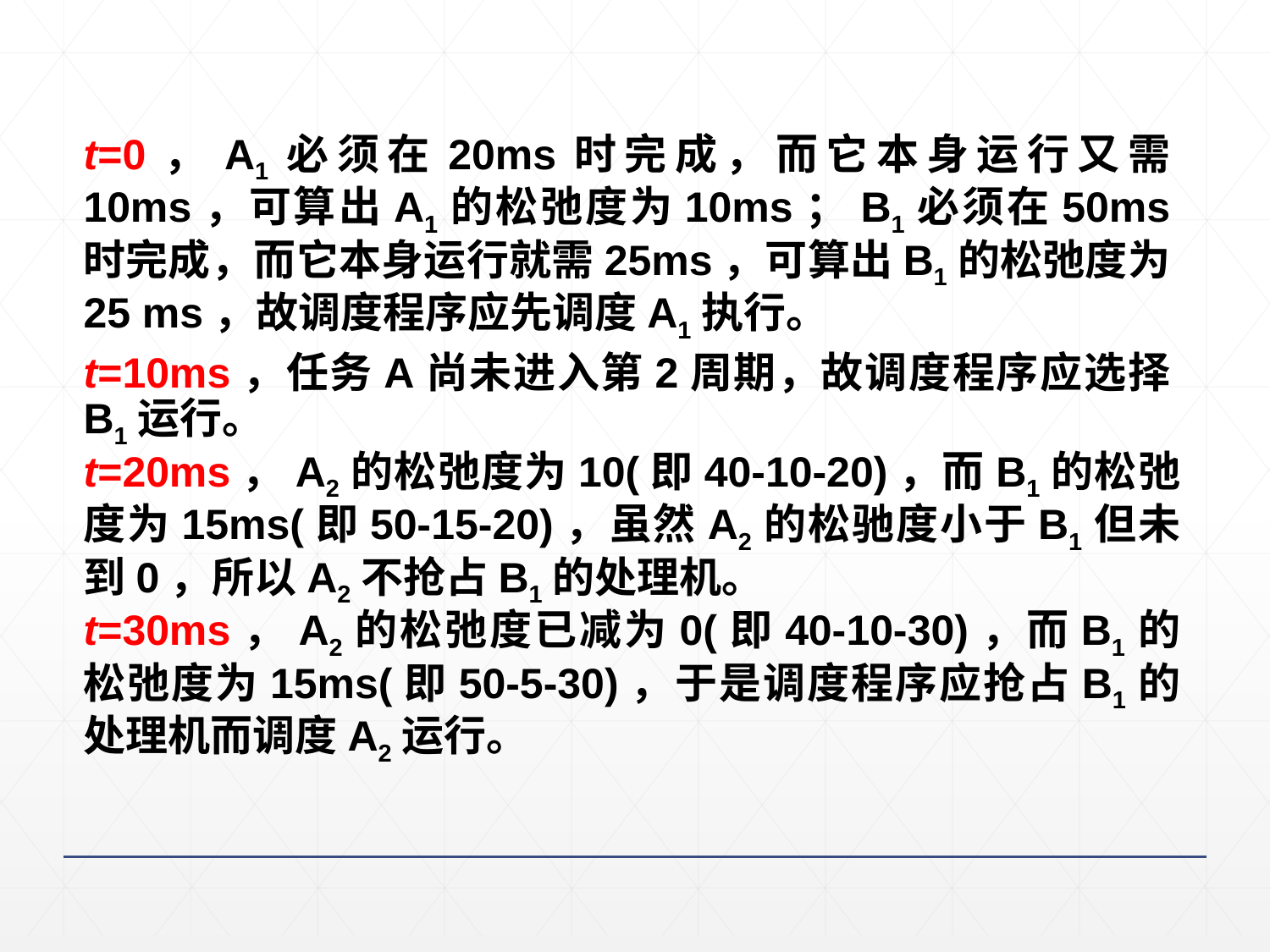

120
t=0，A1必须在20ms时完成，而它本身运行又需10ms，可算出A1的松弛度为10ms；B1必须在50ms时完成，而它本身运行就需25ms，可算出B1的松弛度为25 ms，故调度程序应先调度A1执行。
t=10ms，任务A尚未进入第2周期，故调度程序应选择B1运行。
t=20ms，A2的松弛度为10(即40-10-20)，而B1的松弛度为15ms(即50-15-20)，虽然A2的松驰度小于B1但未到0，所以A2不抢占B1的处理机。
t=30ms，A2的松弛度已减为0(即40-10-30)，而B1的松弛度为15ms(即50-5-30)，于是调度程序应抢占B1的处理机而调度A2运行。